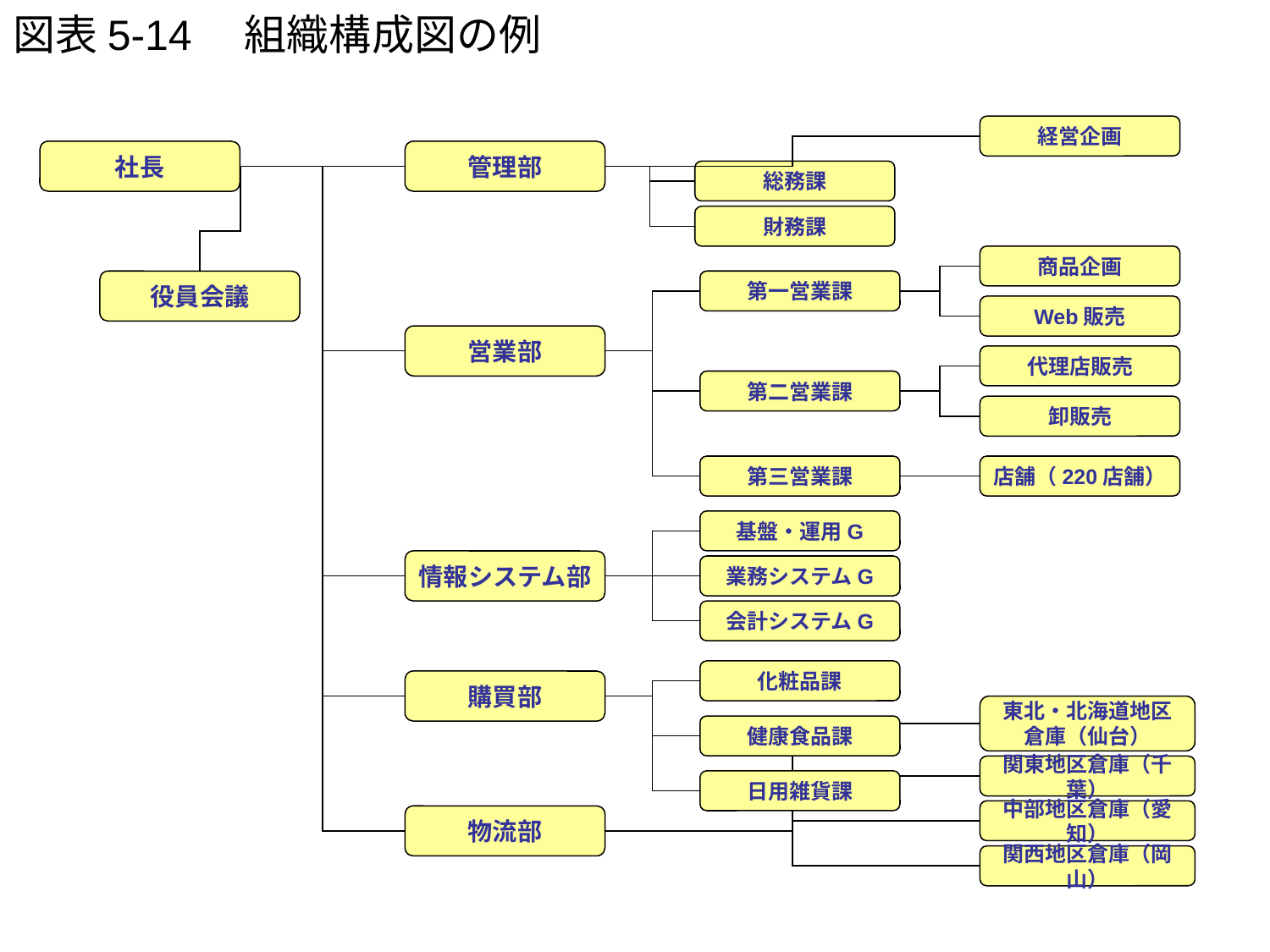

# 図表5-14　組織構成図の例
経営企画
社長
管理部
総務課
財務課
商品企画

役員会議
第一営業課
Web販売
営業部
代理店販売
第二営業課
卸販売
第三営業課
店舗（220店舗）
基盤・運用G
情報システム部
業務システムG
会計システムG
化粧品課
購買部
東北・北海道地区
倉庫（仙台）
健康食品課
関東地区倉庫（千葉）
日用雑貨課
中部地区倉庫（愛知）
物流部
関西地区倉庫（岡山）